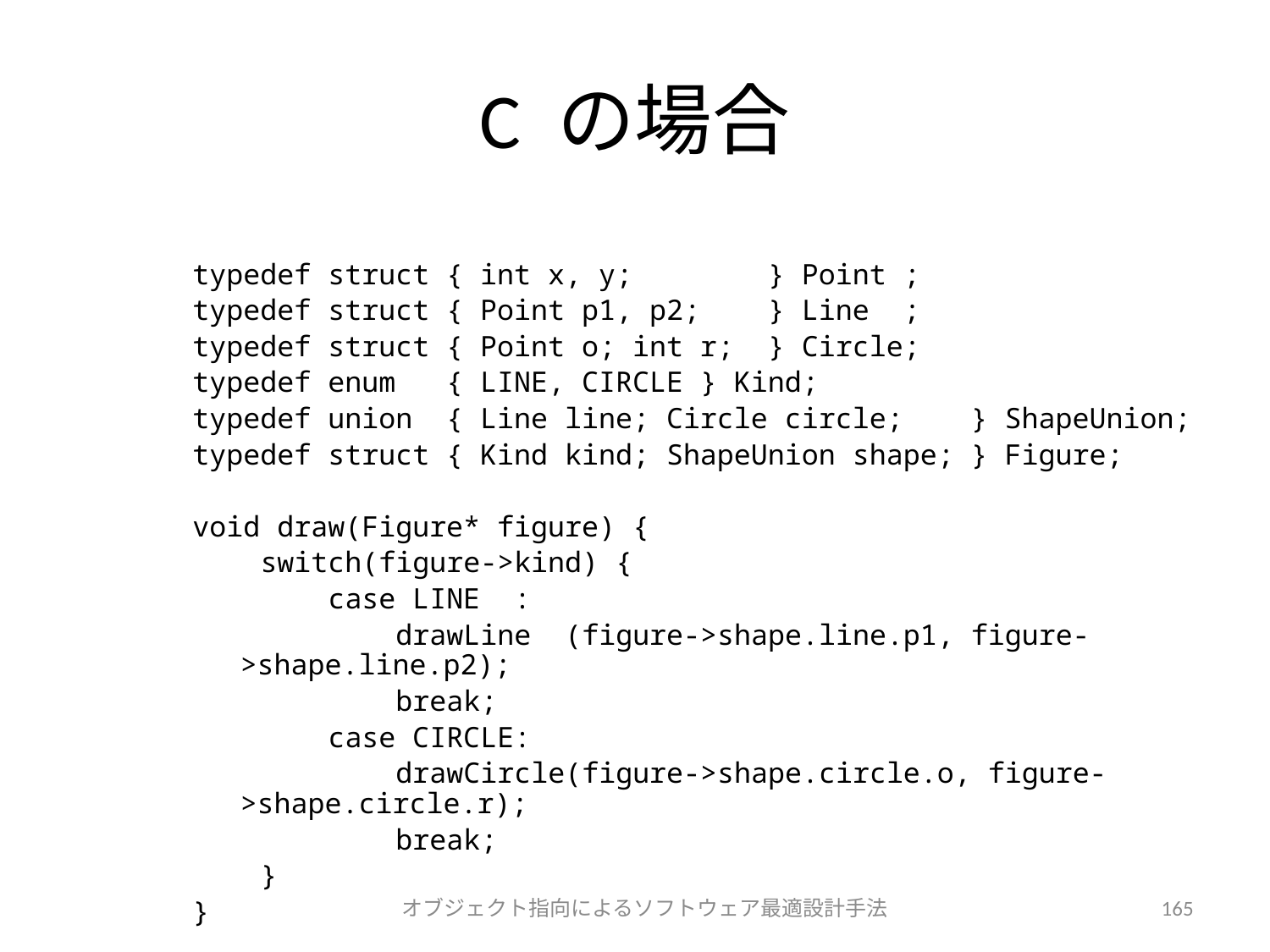

# C の場合
typedef struct { int x, y;        } Point ;
typedef struct { Point p1, p2;    } Line  ;
typedef struct { Point o; int r;  } Circle;
typedef enum   { LINE, CIRCLE } Kind;
typedef union  { Line line; Circle circle;    } ShapeUnion;
typedef struct { Kind kind; ShapeUnion shape; } Figure;

void draw(Figure* figure) {
    switch(figure->kind) {
        case LINE  :
            drawLine  (figure->shape.line.p1, figure->shape.line.p2);
            break;
        case CIRCLE:
            drawCircle(figure->shape.circle.o, figure->shape.circle.r);
            break;
    }
}
オブジェクト指向によるソフトウェア最適設計手法
165